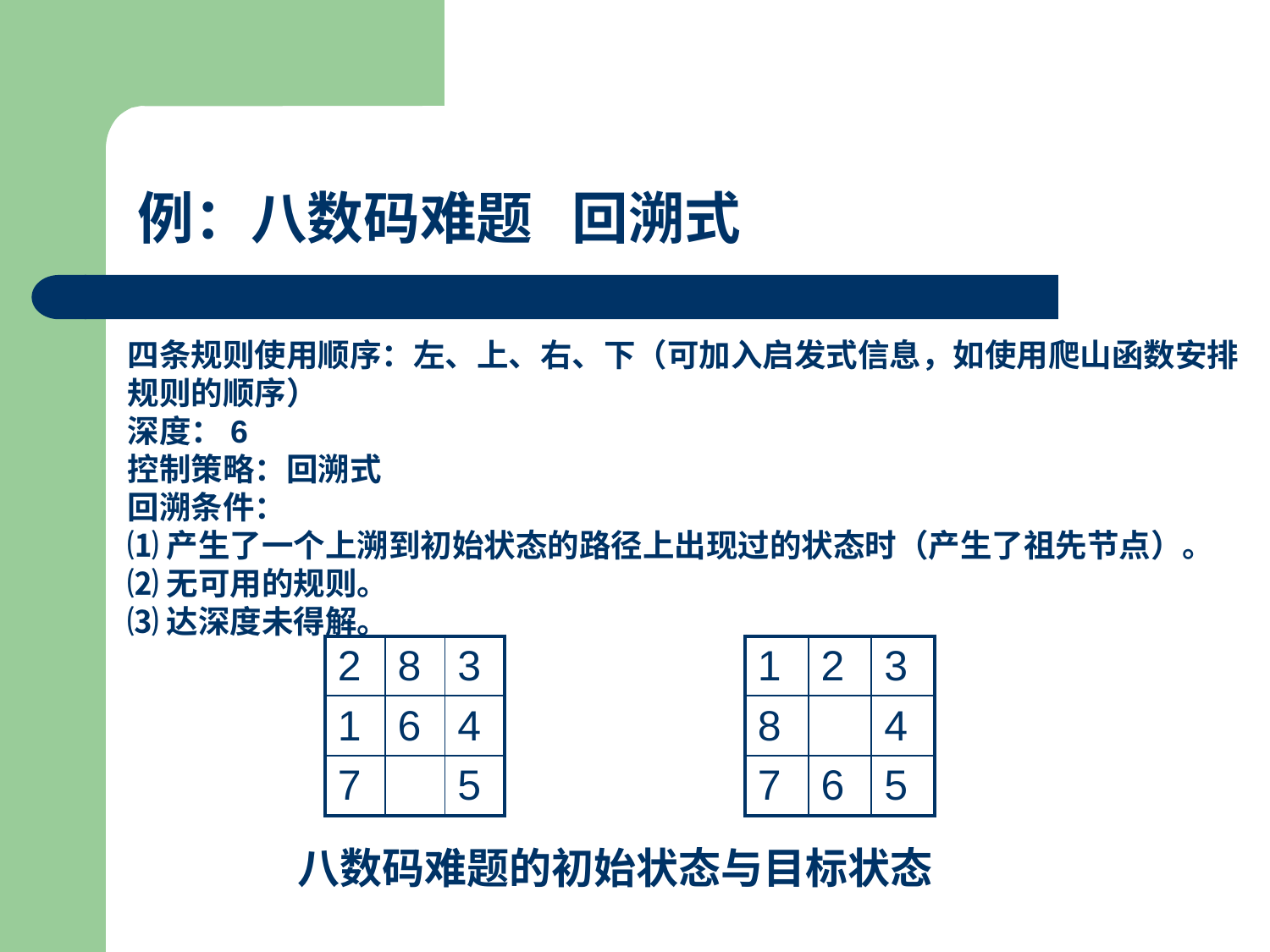

例：八数码难题   回溯式
# 四条规则使用顺序：左、上、右、下（可加入启发式信息，如使用爬山函数安排规则的顺序） 深度：6 控制策略：回溯式 回溯条件： ⑴ 产生了一个上溯到初始状态的路径上出现过的状态时（产生了祖先节点）。 ⑵ 无可用的规则。 ⑶ 达深度未得解。
| 2 | 8 | 3 |
| --- | --- | --- |
| 1 | 6 | 4 |
| 7 |  | 5 |
| 1 | 2 | 3 |
| --- | --- | --- |
| 8 |  | 4 |
| 7 | 6 | 5 |
八数码难题的初始状态与目标状态
28